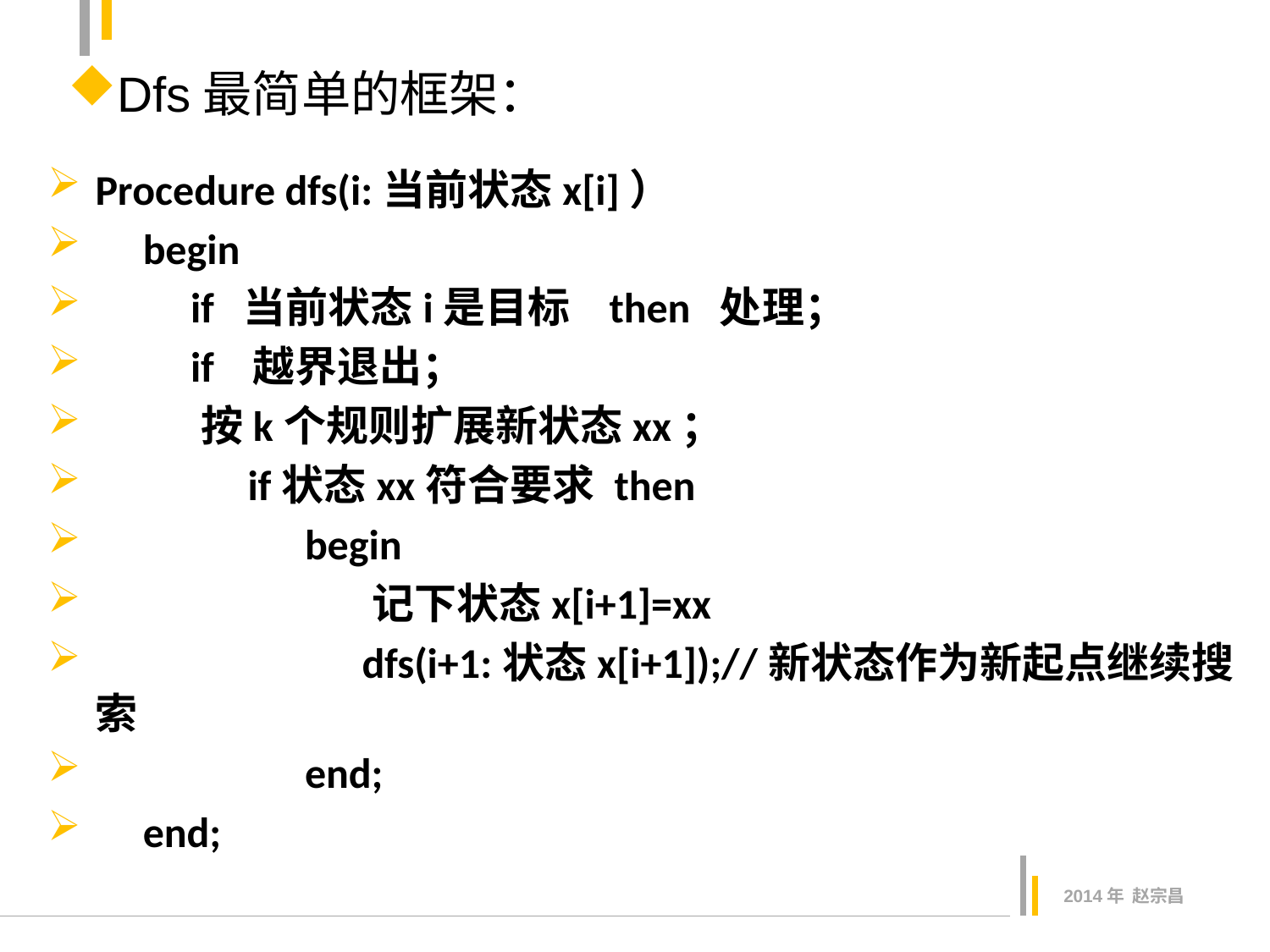

Dfs最简单的框架：
Procedure dfs(i:当前状态x[i]）
     begin
          if  当前状态i是目标   then  处理；
          if   越界退出；
          按k个规则扩展新状态xx；
                if状态xx符合要求 then
                      begin
                            记下状态x[i+1]=xx
                            dfs(i+1:状态x[i+1]);//新状态作为新起点继续搜索
                      end;
     end;